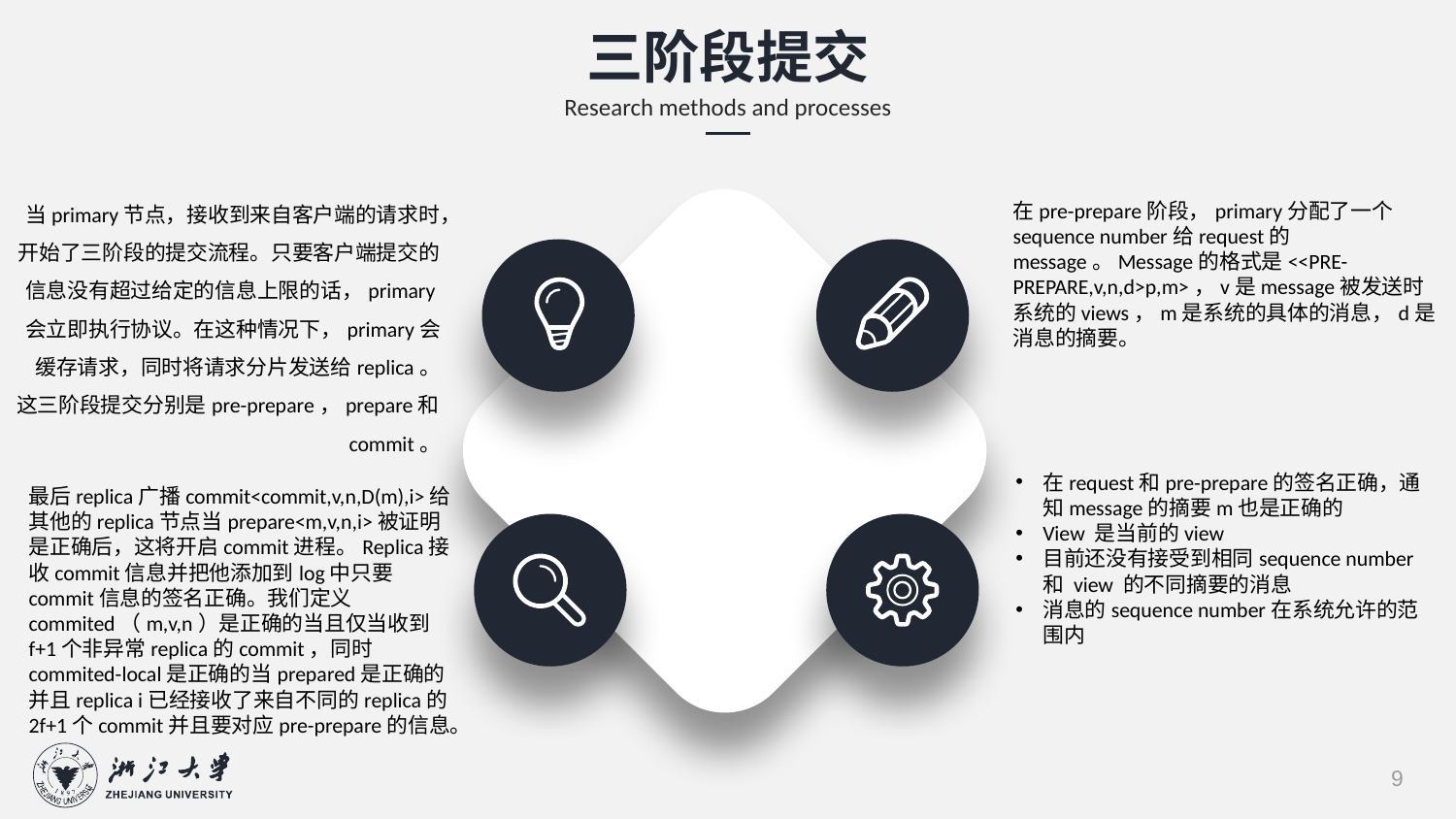

三阶段提交
Research methods and processes
当primary节点，接收到来自客户端的请求时，开始了三阶段的提交流程。只要客户端提交的信息没有超过给定的信息上限的话，primary会立即执行协议。在这种情况下，primary会缓存请求，同时将请求分片发送给replica。这三阶段提交分别是pre-prepare，prepare和commit。
在pre-prepare阶段，primary分配了一个sequence number给request的message。Message的格式是<<PRE-PREPARE,v,n,d>p,m>，v是message被发送时系统的views，m是系统的具体的消息，d是消息的摘要。

在request和pre-prepare的签名正确，通知message的摘要m也是正确的
View 是当前的view
目前还没有接受到相同sequence number 和 view 的不同摘要的消息
消息的sequence number在系统允许的范围内
最后replica广播commit<commit,v,n,D(m),i>给其他的replica节点当prepare<m,v,n,i>被证明是正确后，这将开启commit进程。Replica接收commit信息并把他添加到log中只要commit信息的签名正确。我们定义commited（m,v,n）是正确的当且仅当收到f+1个非异常replica的commit，同时commited-local是正确的当prepared是正确的并且replica i已经接收了来自不同的replica的2f+1个commit并且要对应pre-prepare的信息。

9